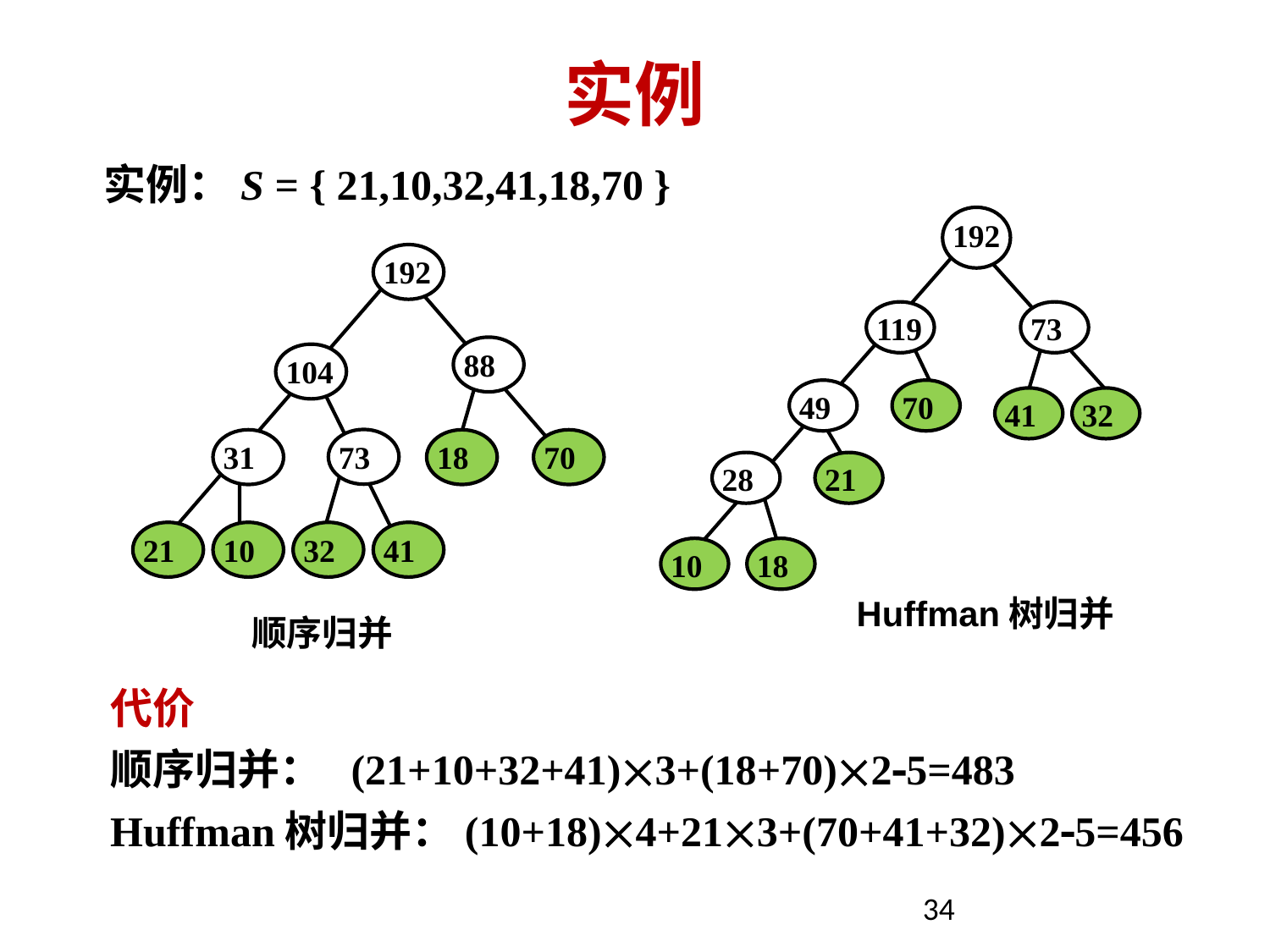

# 实例

192

88
104

73
31
18
70
21
10
32
41
顺序归并
实例：S = { 21,10,32,41,18,70 }

192

119

73

49
70
41
32

28
21

10
18
Huffman树归并

代价
顺序归并：  (21+10+32+41)×3+(18+70)×2−5=483
Huffman树归并：(10+18)×4+21×3+(70+41+32)×2−5=456
34